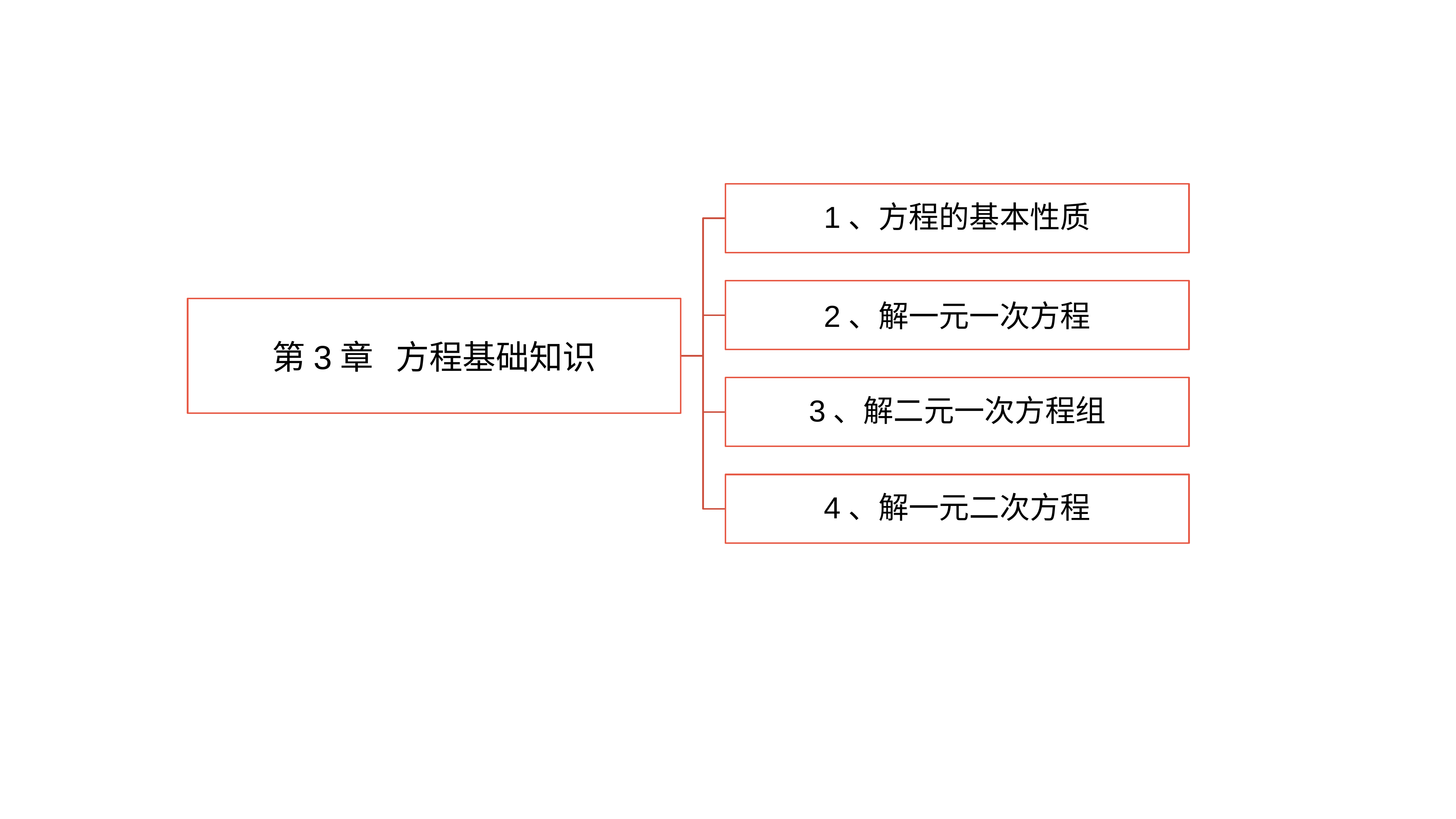

第3章   方程基础知识
1、方程的基本性质
2、解一元一次方程
3、解二元一次方程组
4、解一元二次方程